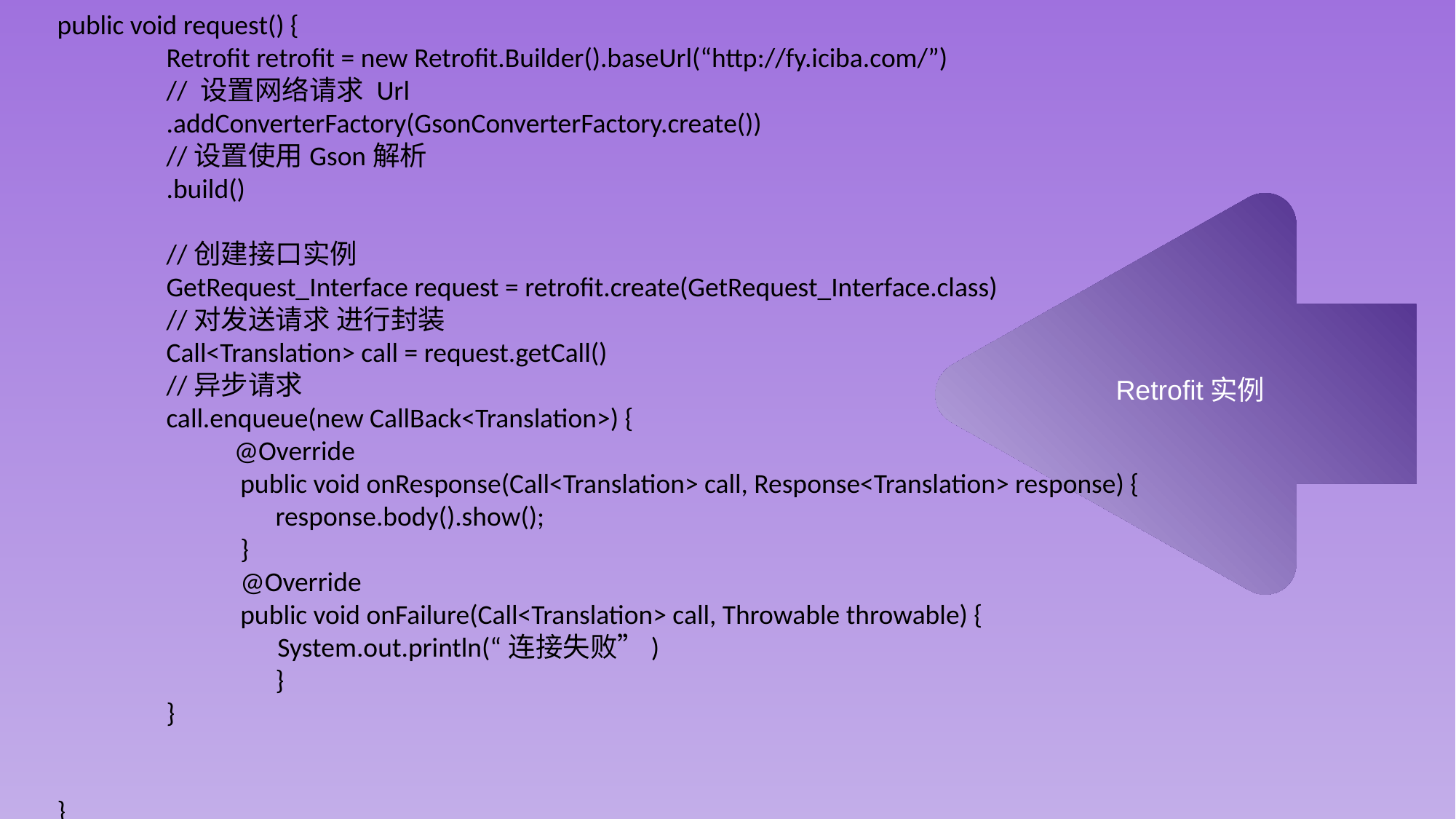

public void request() {
	Retrofit retrofit = new Retrofit.Builder().baseUrl(“http://fy.iciba.com/”)
	// 设置网络请求 Url
	.addConverterFactory(GsonConverterFactory.create())
	//设置使用Gson解析
	.build()

	//创建接口实例
	GetRequest_Interface request = retrofit.create(GetRequest_Interface.class)
	//对发送请求 进行封装
	Call<Translation> call = request.getCall()
	//异步请求
	call.enqueue(new CallBack<Translation>) {
	           @Override
	            public void onResponse(Call<Translation> call, Response<Translation> response) {
		response.body().show();
	            }
	            @Override
	            public void onFailure(Call<Translation> call, Throwable throwable) {
	                  System.out.println(“连接失败”)
		}
	}

}

Retrofit实例